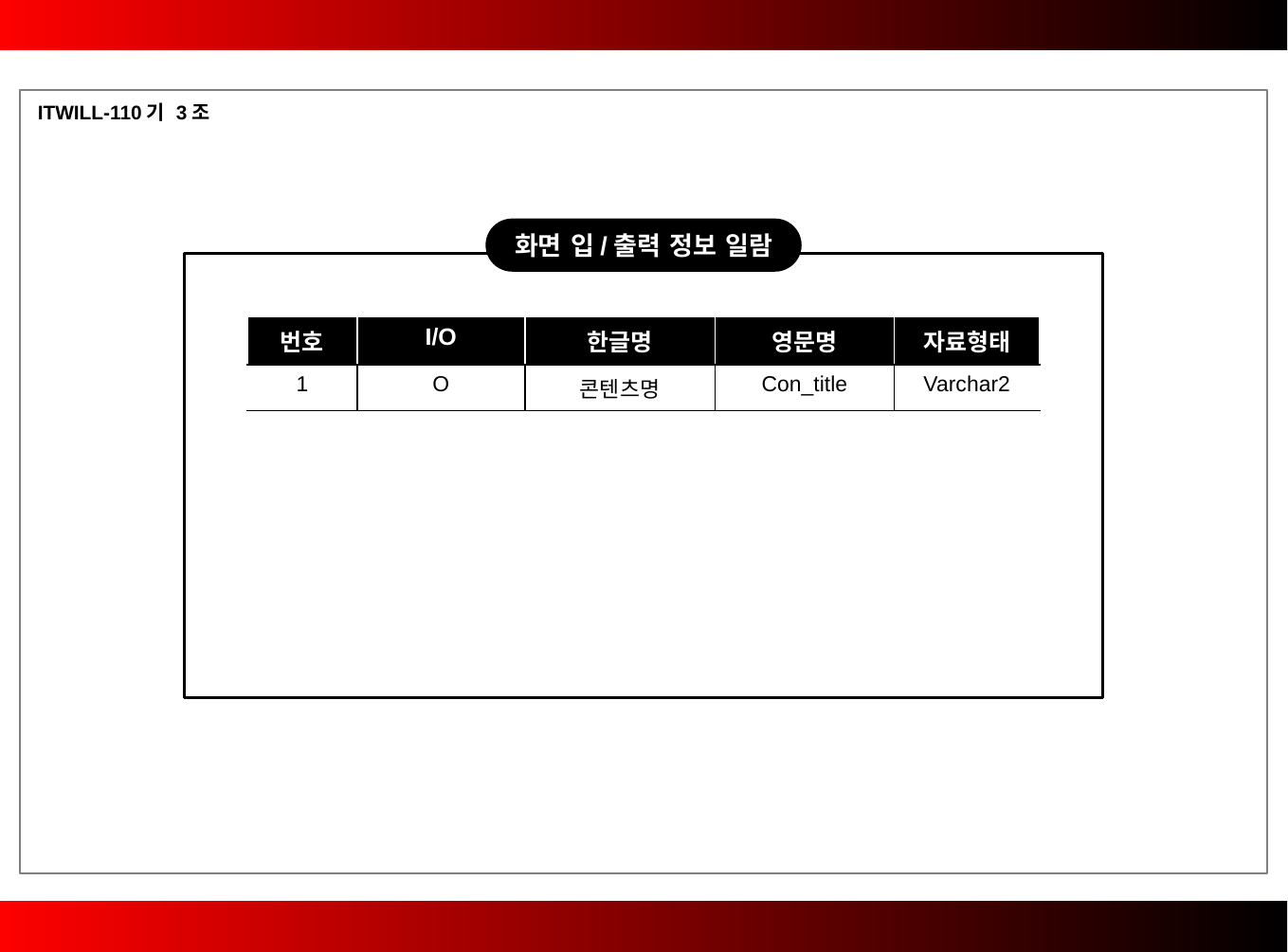

ITWILL-110기 3조
화면 입/출력 정보 일람

| 번호 | I/O | 한글명 | 영문명 | 자료형태 |
| --- | --- | --- | --- | --- |
| 1 | O | 콘텐츠명 | Con\_title | Varchar2 |